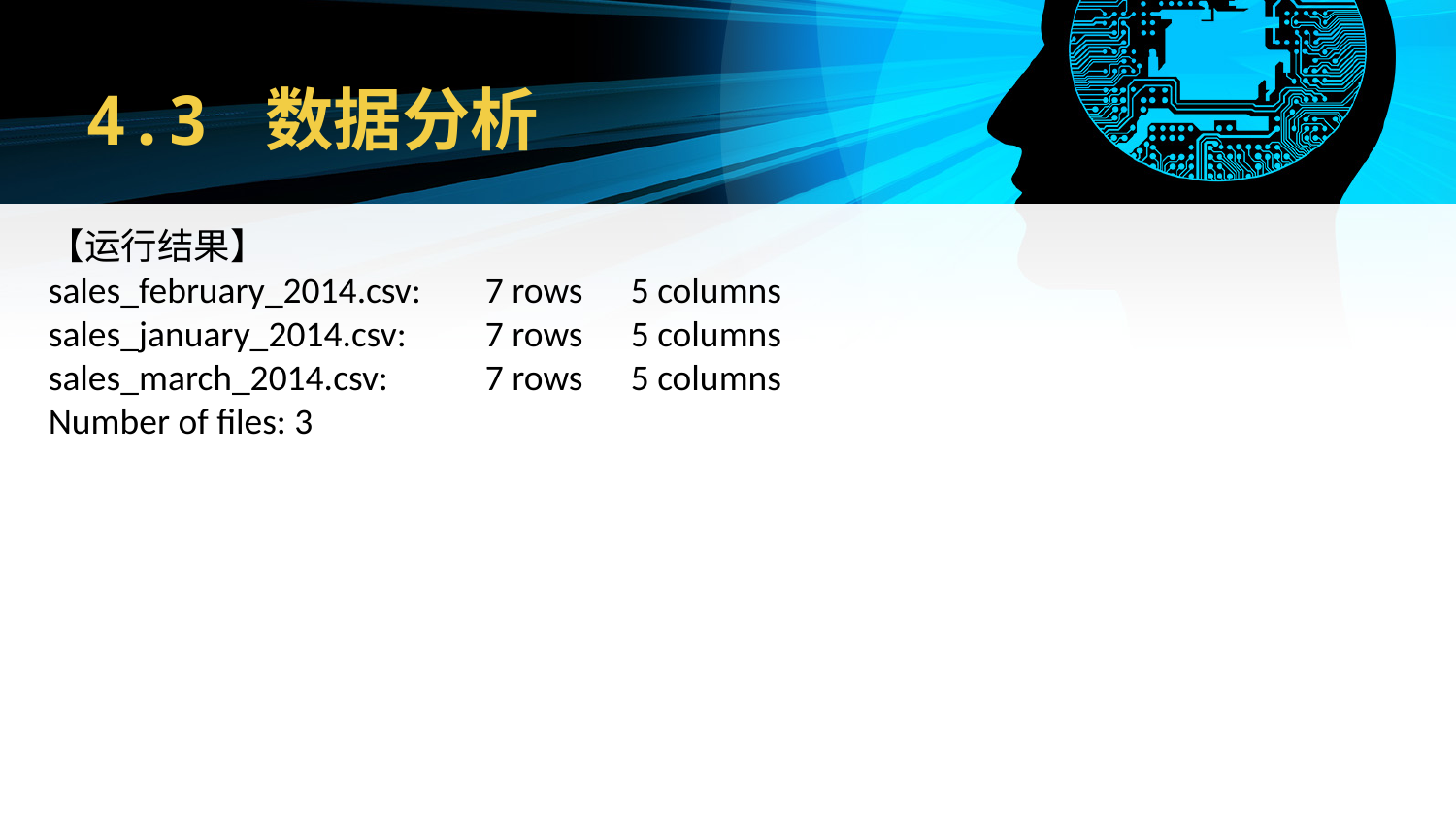

# 4.3 数据分析
【运行结果】
sales_february_2014.csv: 	7 rows 	5 columns
sales_january_2014.csv: 	7 rows 	5 columns
sales_march_2014.csv: 	7 rows 	5 columns
Number of files: 3